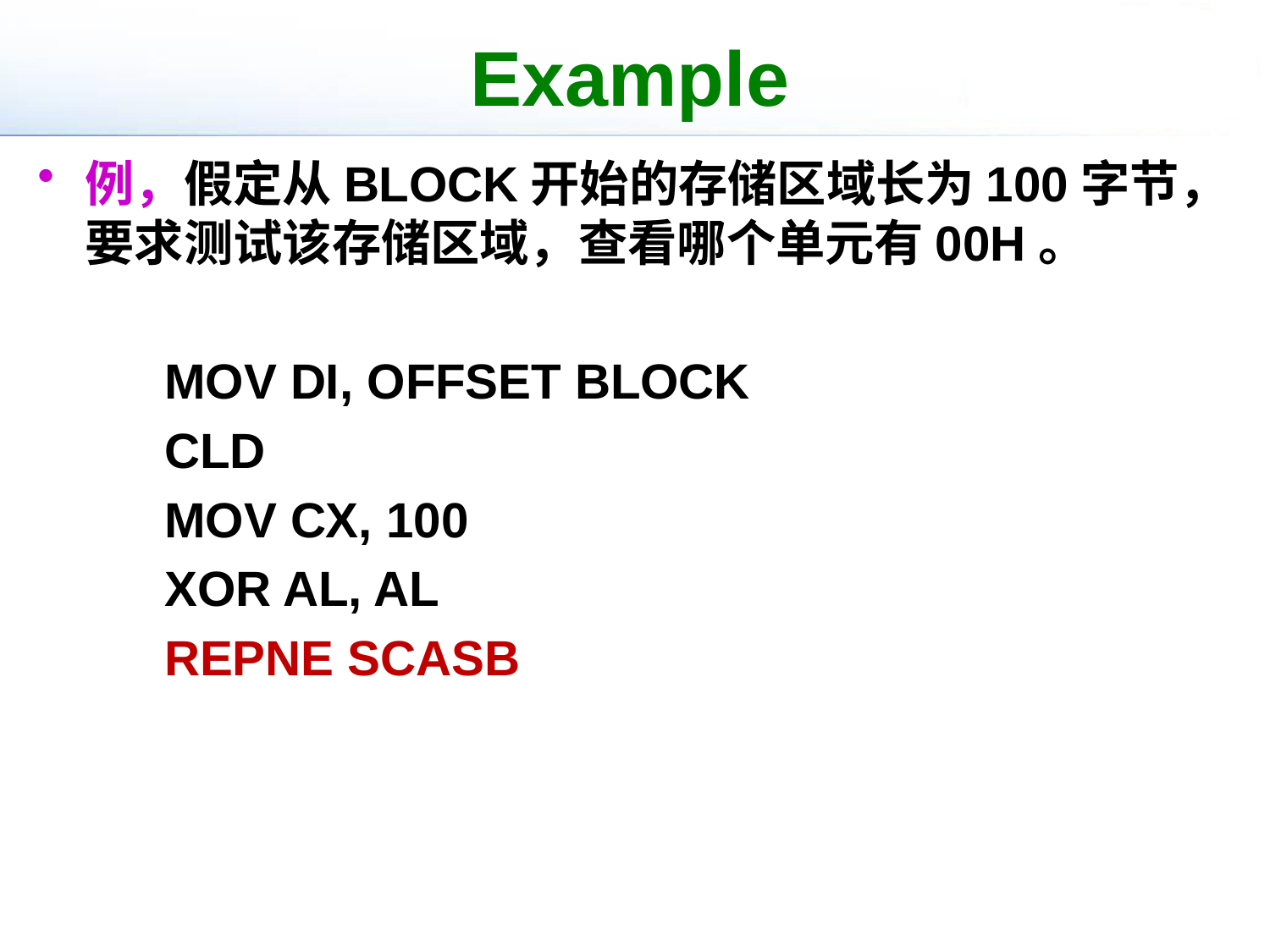

# Example
例，假定从BLOCK开始的存储区域长为100字节，要求测试该存储区域，查看哪个单元有00H。

MOV DI, OFFSET BLOCK
CLD
MOV CX, 100
XOR AL, AL
REPNE SCASB